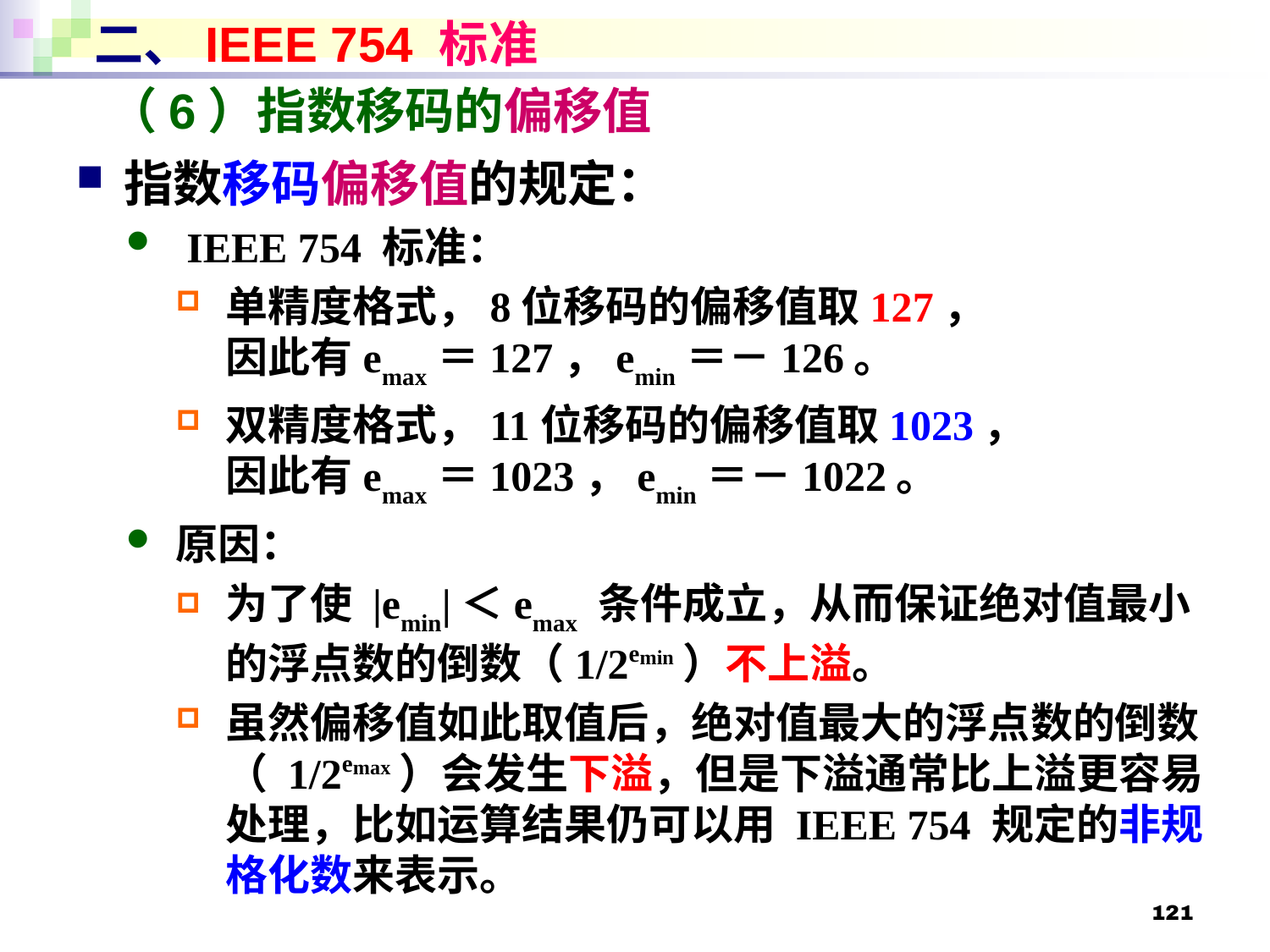

# 二、IEEE 754 标准
（6）指数移码的偏移值
指数移码偏移值的规定：
 IEEE 754 标准：
单精度格式，8位移码的偏移值取127，
因此有emax＝127，emin＝－126。
双精度格式，11位移码的偏移值取1023，
因此有emax＝1023，emin＝－1022。
原因：
为了使 |emin|＜emax 条件成立，从而保证绝对值最小的浮点数的倒数（1/2emin）不上溢。
虽然偏移值如此取值后，绝对值最大的浮点数的倒数（ 1/2emax）会发生下溢，但是下溢通常比上溢更容易处理，比如运算结果仍可以用 IEEE 754 规定的非规格化数来表示。
121